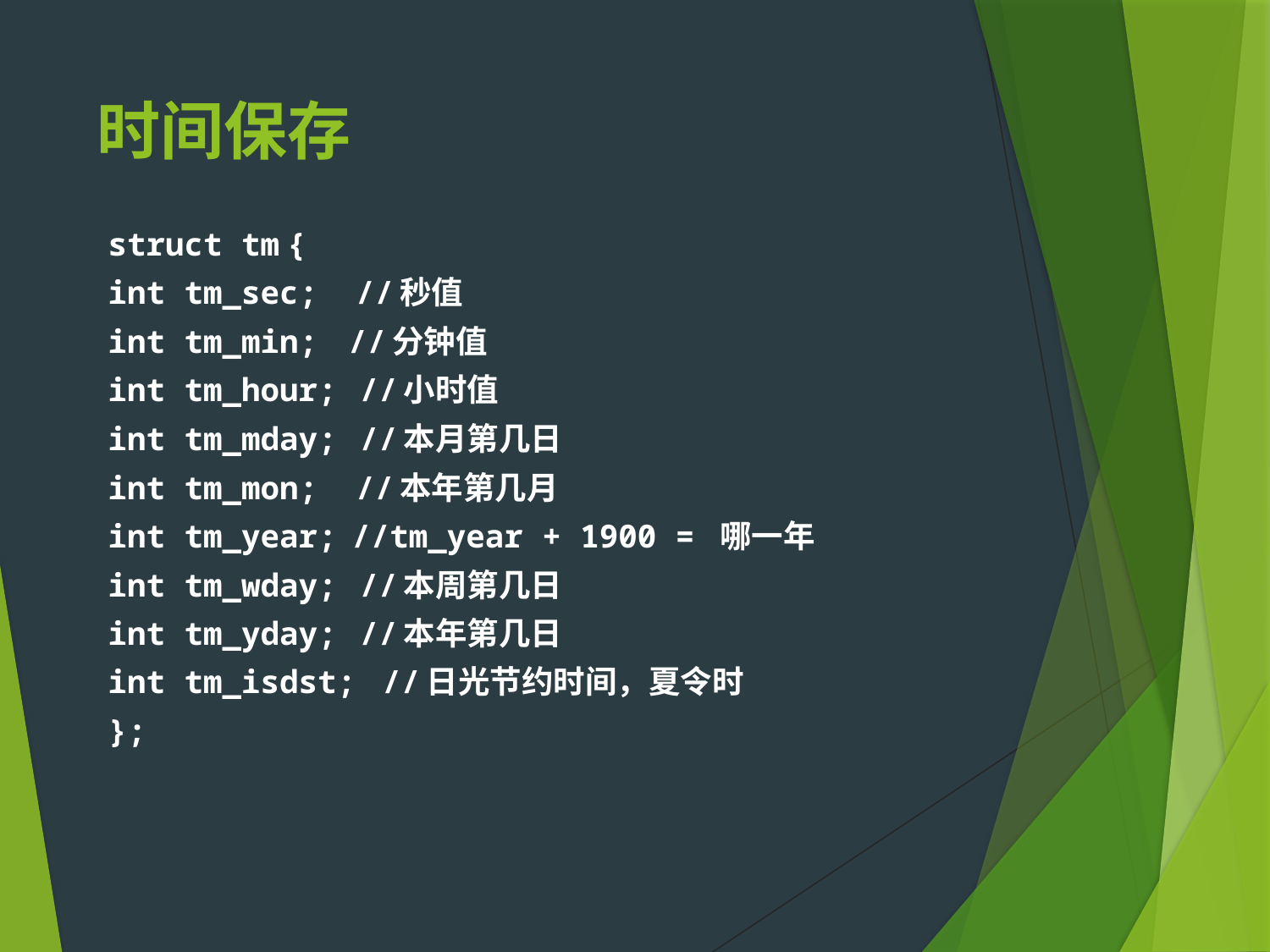

# 时间保存
struct tm {
int tm_sec;  //秒值
int tm_min;    //分钟值
int tm_hour;   //小时值
int tm_mday;   //本月第几日
int tm_mon;     //本年第几月
int tm_year;  //tm_year + 1900 = 哪一年
int tm_wday;   //本周第几日
int tm_yday;   //本年第几日
int tm_isdst;  //日光节约时间，夏令时
};